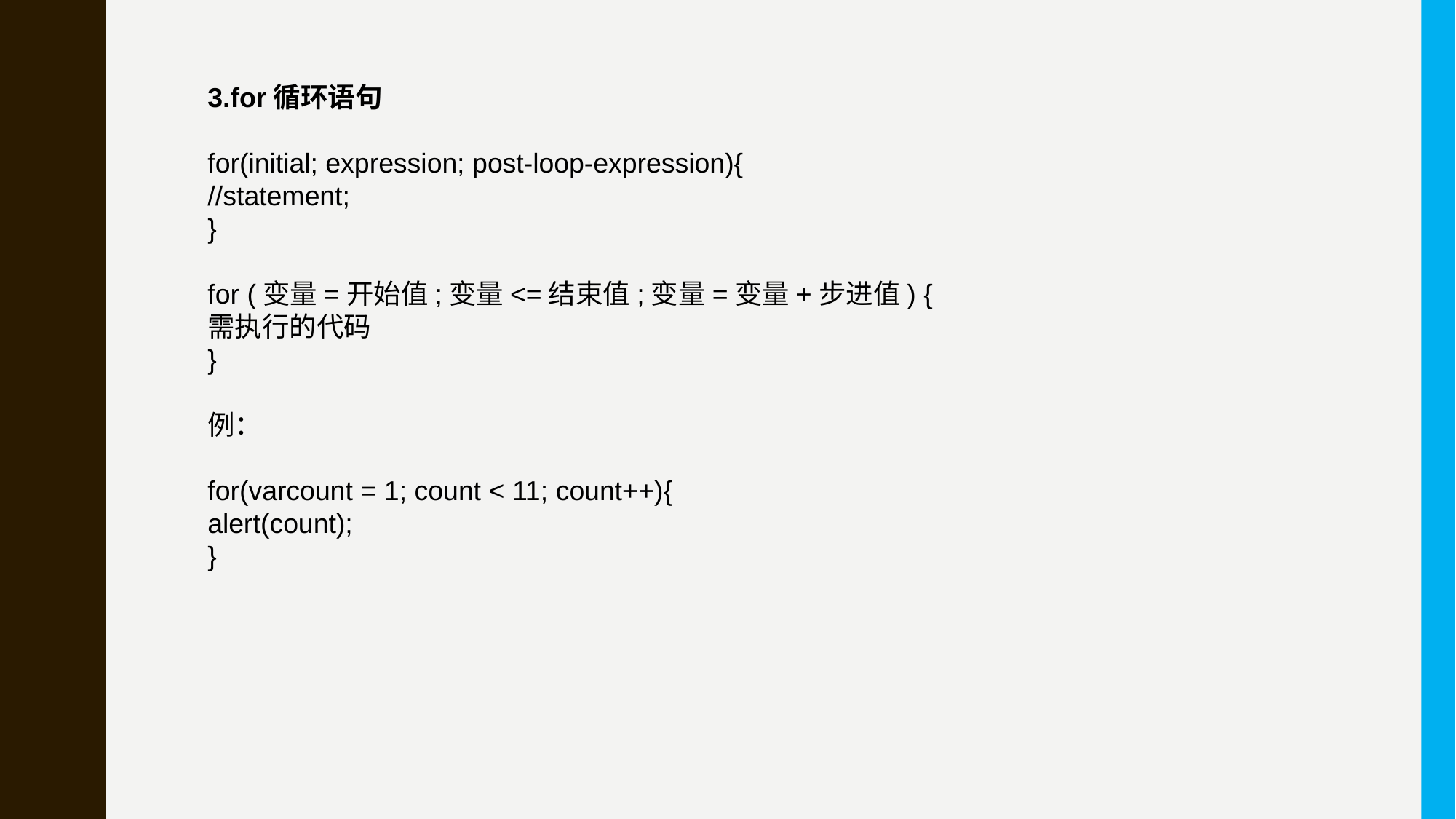

3.for循环语句

for(initial; expression; post-loop-expression){
//statement;
}

for (变量=开始值;变量<=结束值;变量=变量+步进值) {
需执行的代码
}

例：

for(varcount = 1; count < 11; count++){
alert(count);
}